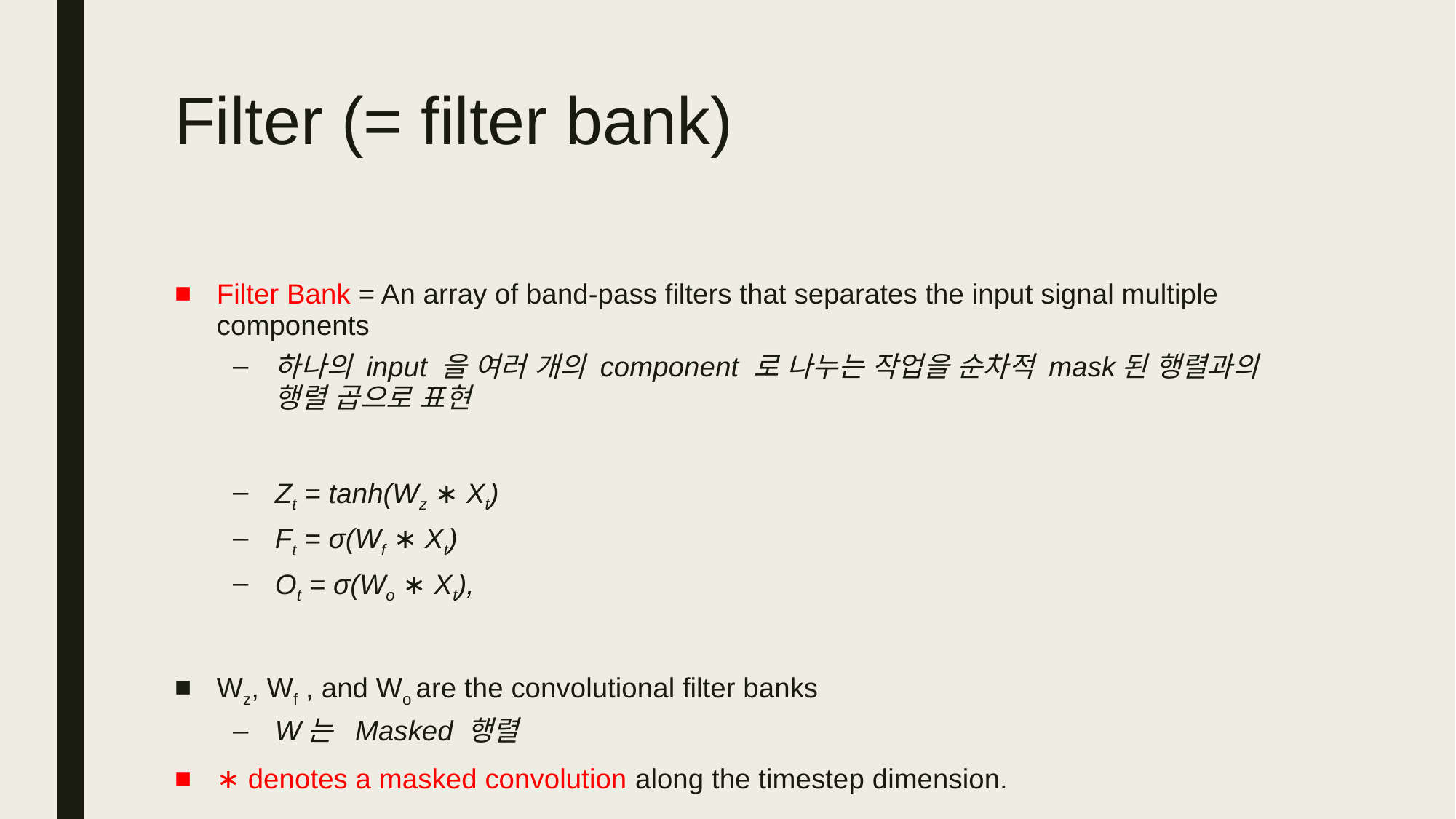

# Filter (= filter bank)
Filter Bank = An array of band-pass filters that separates the input signal multiple components
하나의 input 을 여러 개의 component 로 나누는 작업을 순차적 mask된 행렬과의 행렬 곱으로 표현

Zt = tanh(Wz ∗ Xt)
Ft = σ(Wf ∗ Xt)
Ot = σ(Wo ∗ Xt),

Wz, Wf , and Wo are the convolutional filter banks
W는  Masked 행렬
∗ denotes a masked convolution along the timestep dimension.